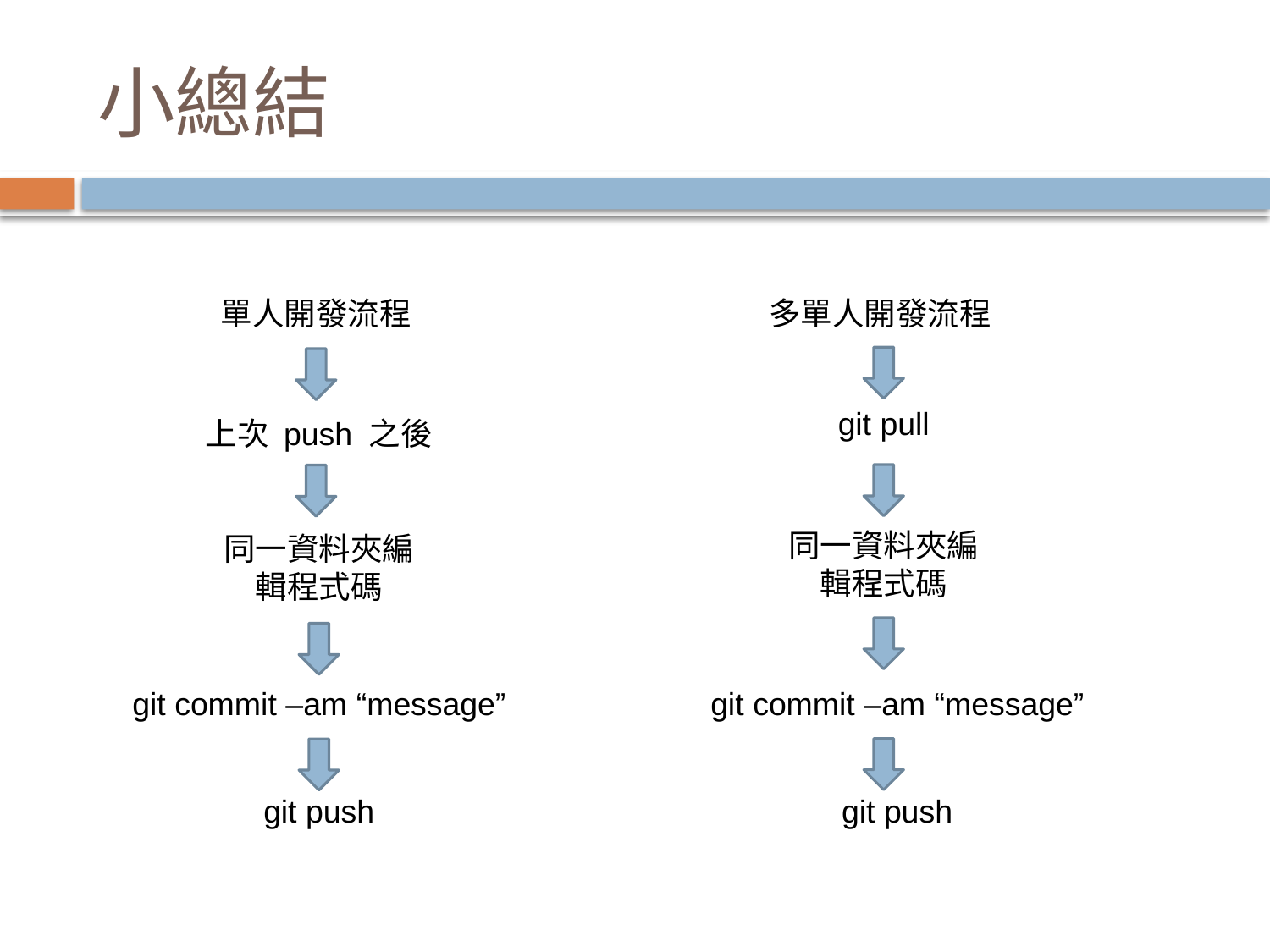

# 小總結
單人開發流程
多單人開發流程

git pull
上次 push 之後

同一資料夾編輯程式碼
同一資料夾編輯程式碼

git commit –am “message”
git commit –am “message”

git push
git push